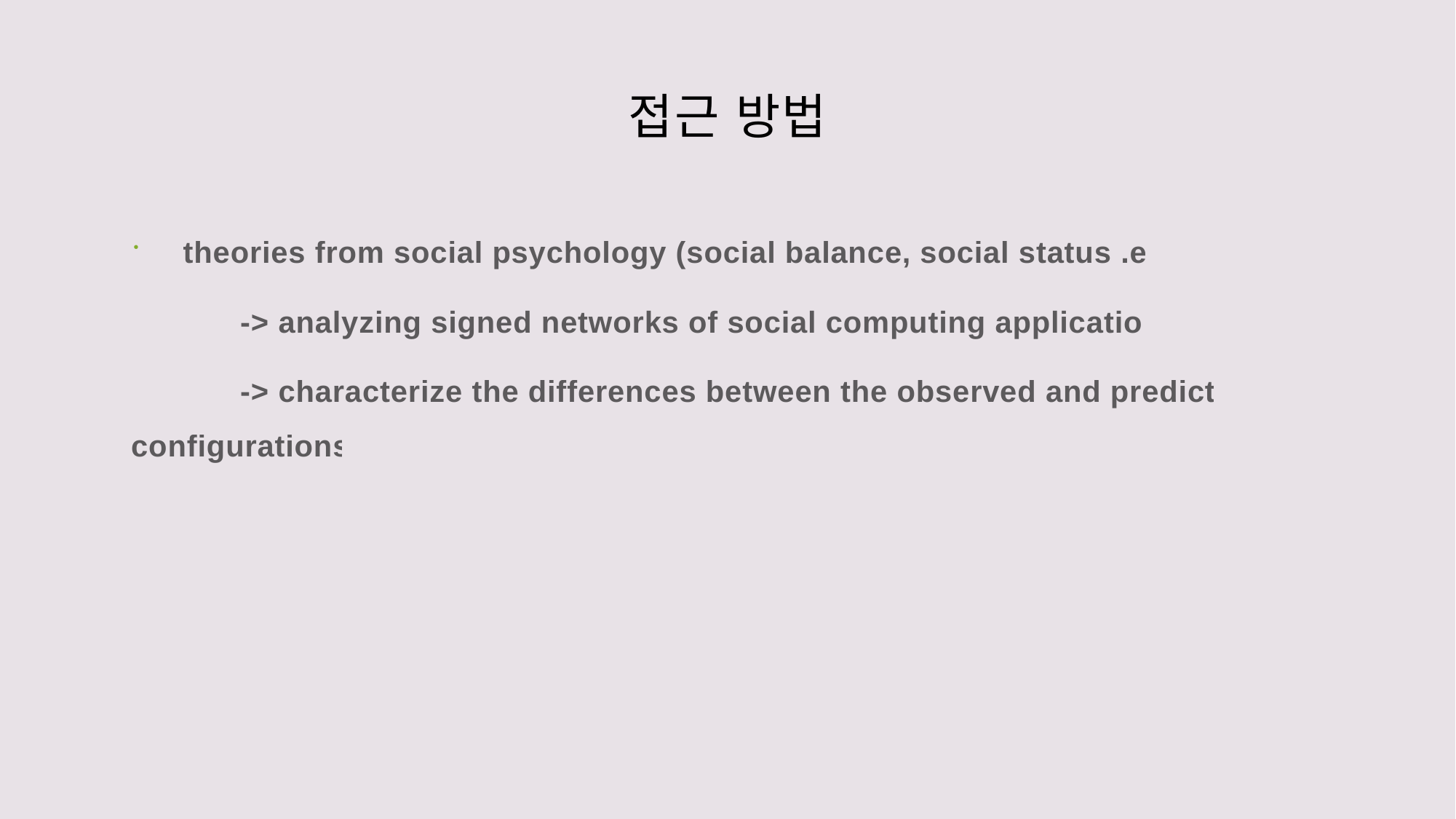

# 접근 방법
 theories from social psychology (social balance, social status .etc)
	-> analyzing signed networks of social computing applications
	-> characterize the differences between the observed and predicted configurations